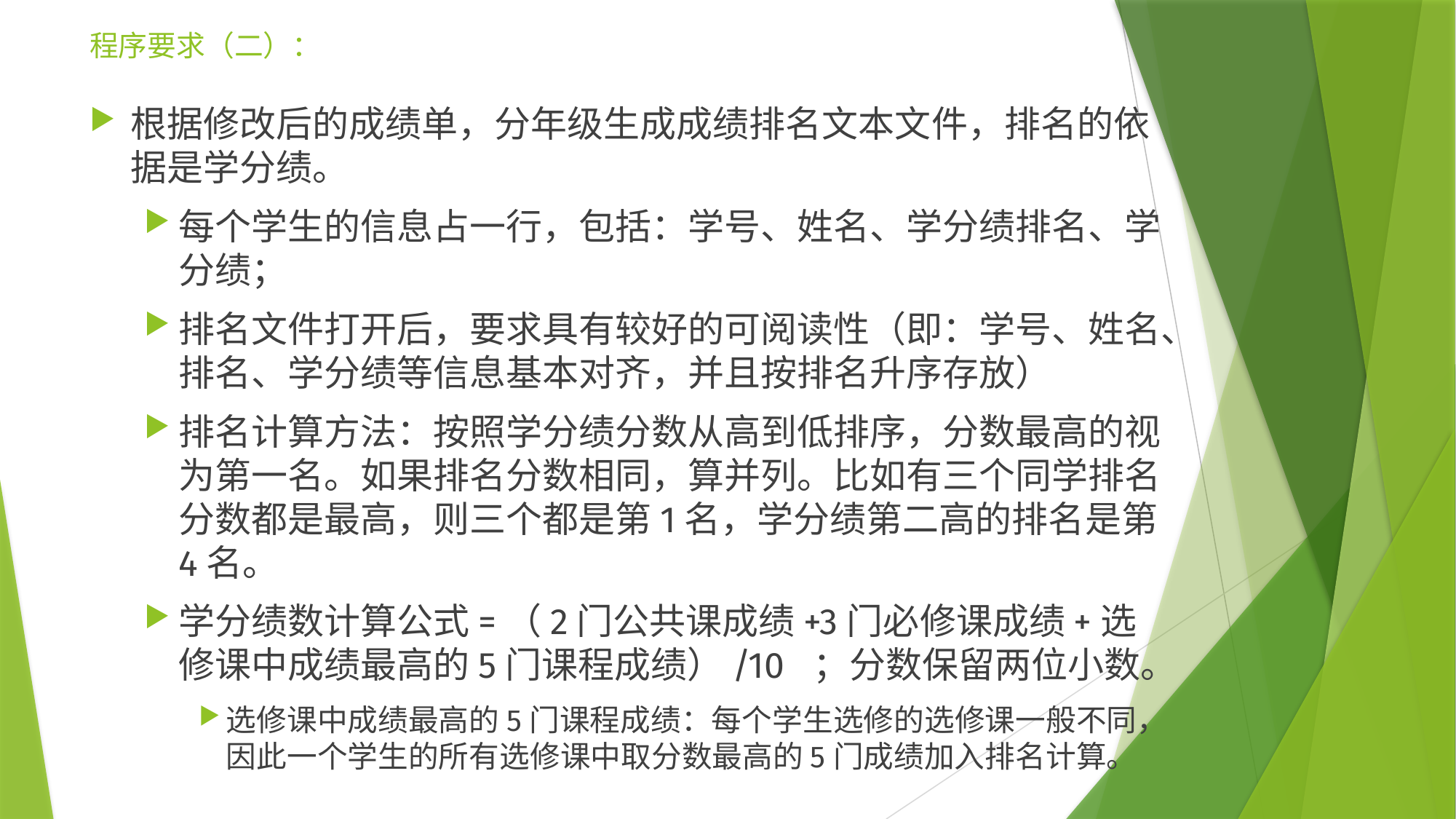

# 程序要求（二）：
根据修改后的成绩单，分年级生成成绩排名文本文件，排名的依据是学分绩。
每个学生的信息占一行，包括：学号、姓名、学分绩排名、学分绩；
排名文件打开后，要求具有较好的可阅读性（即：学号、姓名、排名、学分绩等信息基本对齐，并且按排名升序存放）
排名计算方法：按照学分绩分数从高到低排序，分数最高的视为第一名。如果排名分数相同，算并列。比如有三个同学排名分数都是最高，则三个都是第1名，学分绩第二高的排名是第4名。
学分绩数计算公式=（2门公共课成绩+3门必修课成绩+选修课中成绩最高的5门课程成绩）/10  ；分数保留两位小数。
选修课中成绩最高的5门课程成绩：每个学生选修的选修课一般不同，因此一个学生的所有选修课中取分数最高的5门成绩加入排名计算。